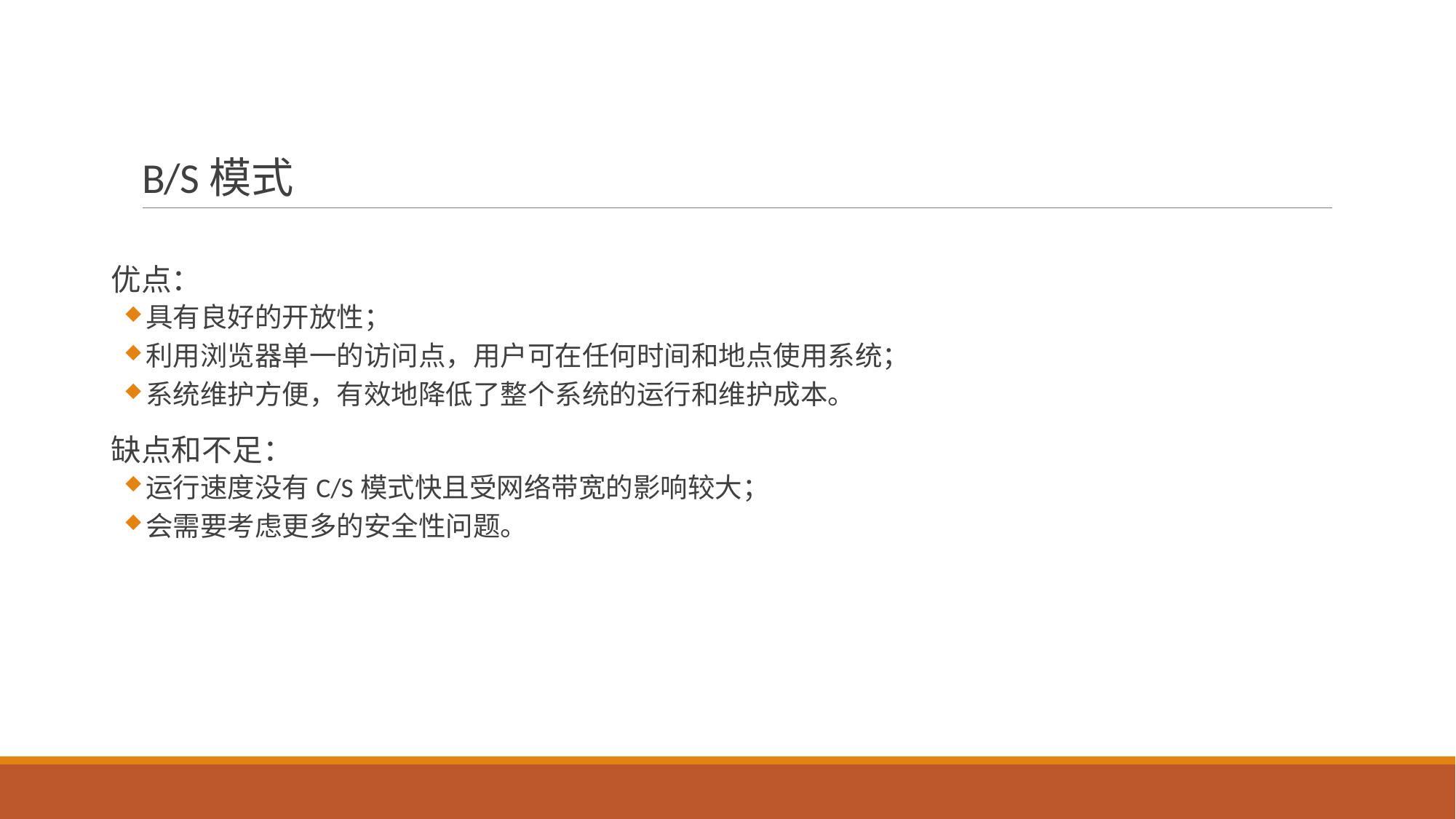

# B/S模式
优点：
具有良好的开放性；
利用浏览器单一的访问点，用户可在任何时间和地点使用系统；
系统维护方便，有效地降低了整个系统的运行和维护成本。
缺点和不足：
运行速度没有C/S模式快且受网络带宽的影响较大；
会需要考虑更多的安全性问题。